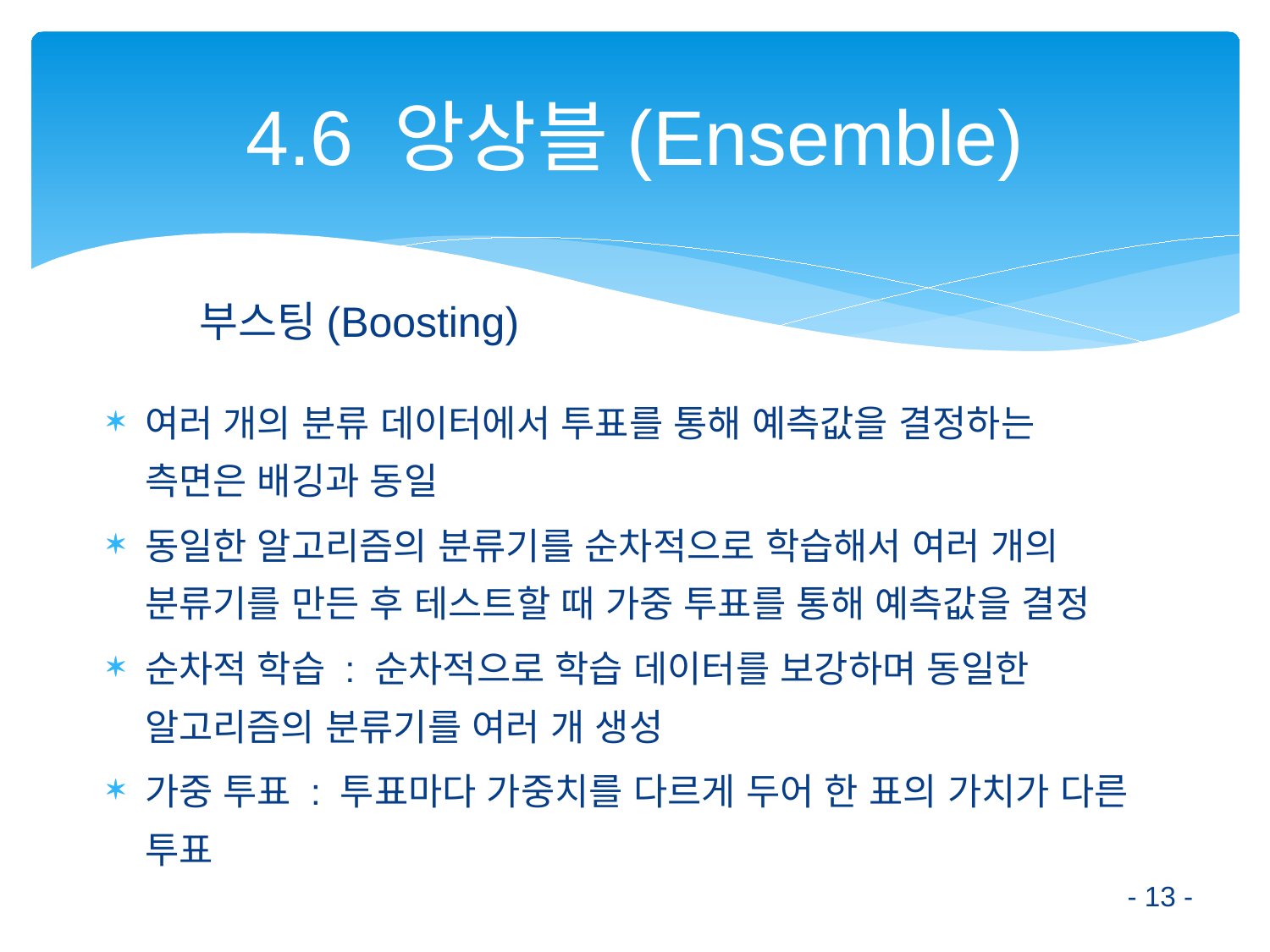

# 4.6 앙상블(Ensemble)
부스팅(Boosting)
여러 개의 분류 데이터에서 투표를 통해 예측값을 결정하는     측면은 배깅과 동일
동일한 알고리즘의 분류기를 순차적으로 학습해서 여러 개의           분류기를 만든 후 테스트할 때 가중 투표를 통해 예측값을 결정
순차적 학습 : 순차적으로 학습 데이터를 보강하며 동일한         알고리즘의 분류기를 여러 개 생성
가중 투표 : 투표마다 가중치를 다르게 두어 한 표의 가치가 다른 투표
- 13 -